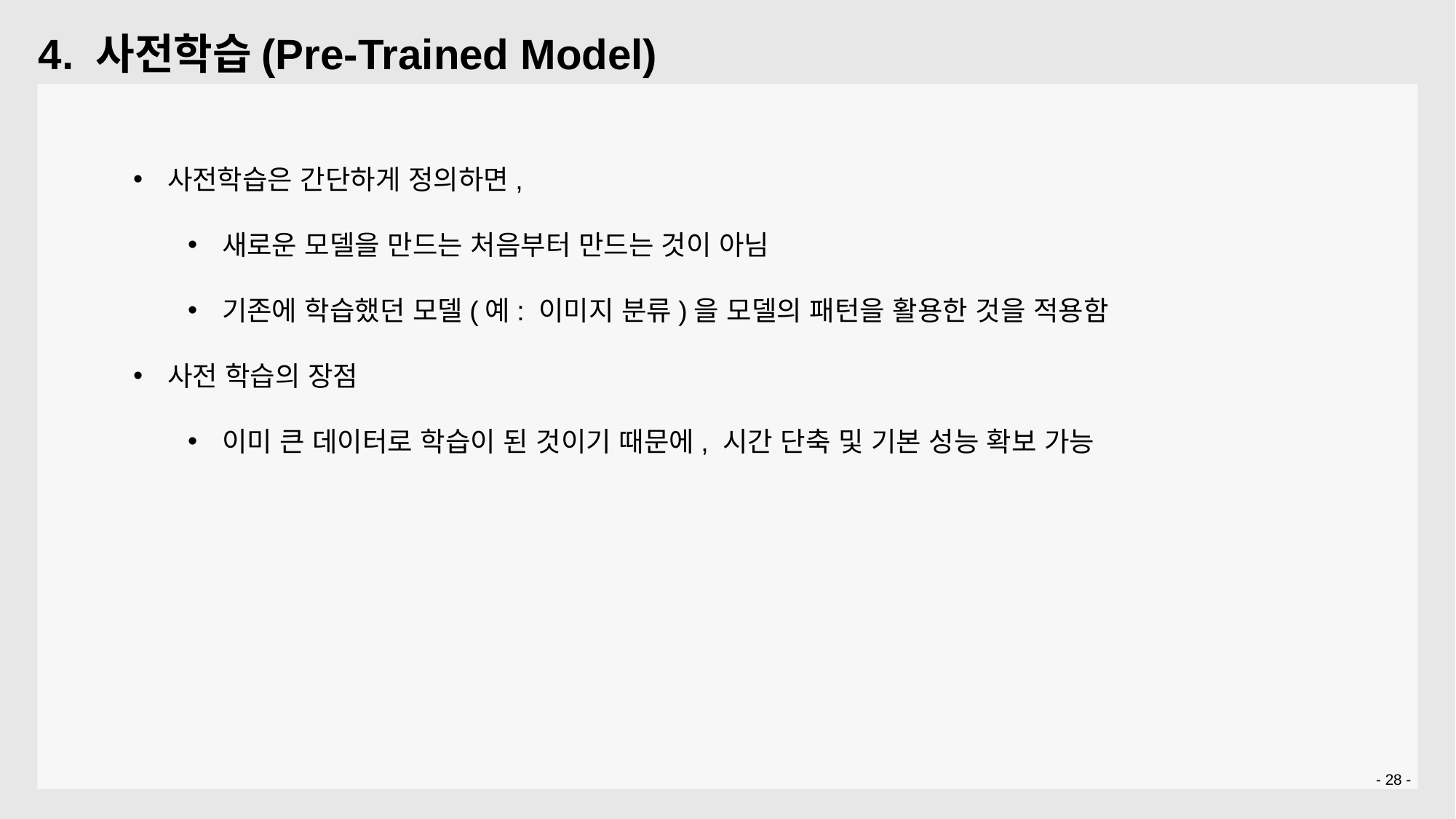

4. 사전학습(Pre-Trained Model)
사전학습은 간단하게 정의하면,
새로운 모델을 만드는 처음부터 만드는 것이 아님
기존에 학습했던 모델(예: 이미지 분류)을 모델의 패턴을 활용한 것을 적용함
사전 학습의 장점
이미 큰 데이터로 학습이 된 것이기 때문에, 시간 단축 및 기본 성능 확보 가능
- 28 -